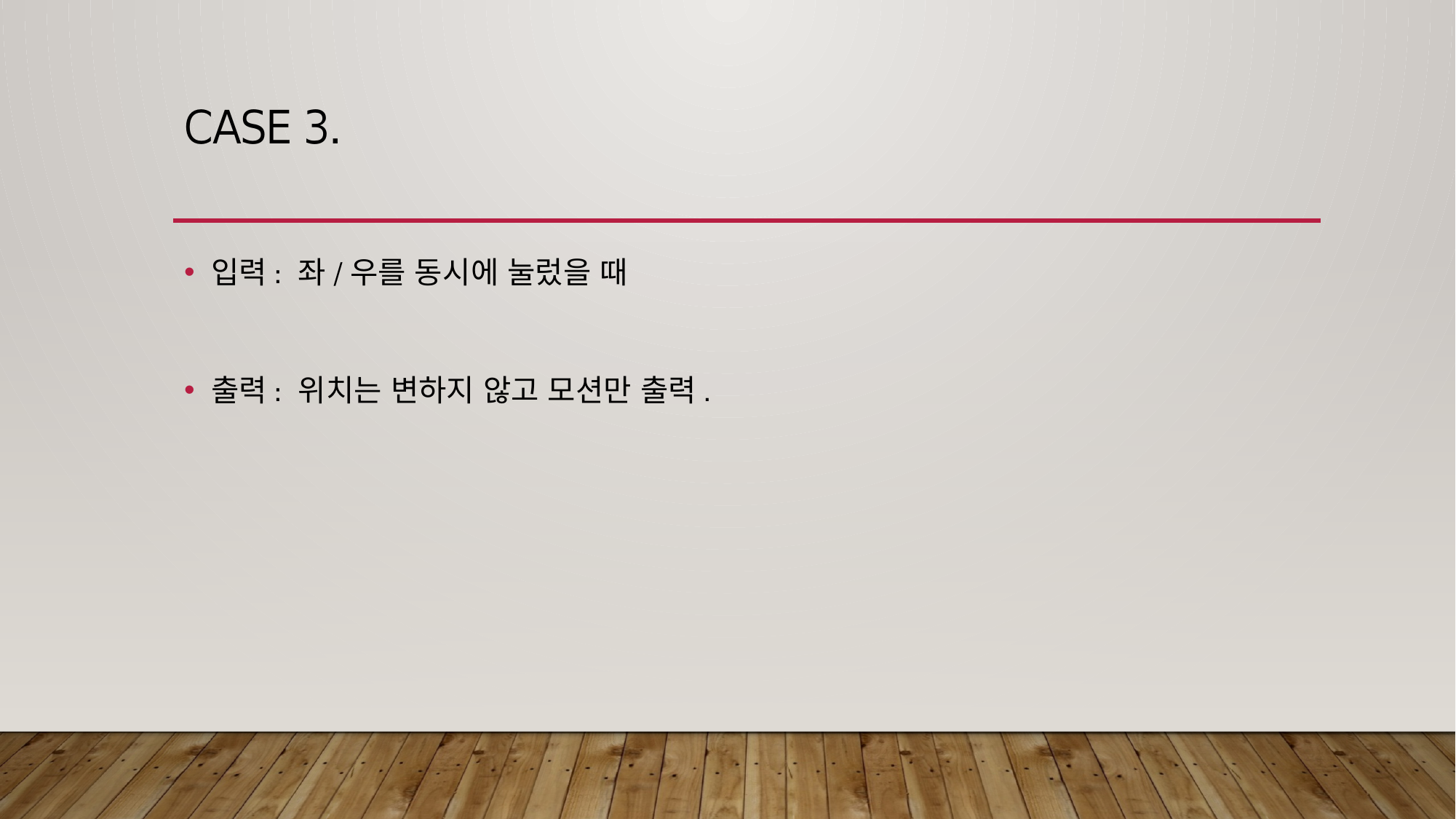

# Case 3.
입력: 좌/우를 동시에 눌렀을 때

출력: 위치는 변하지 않고 모션만 출력.